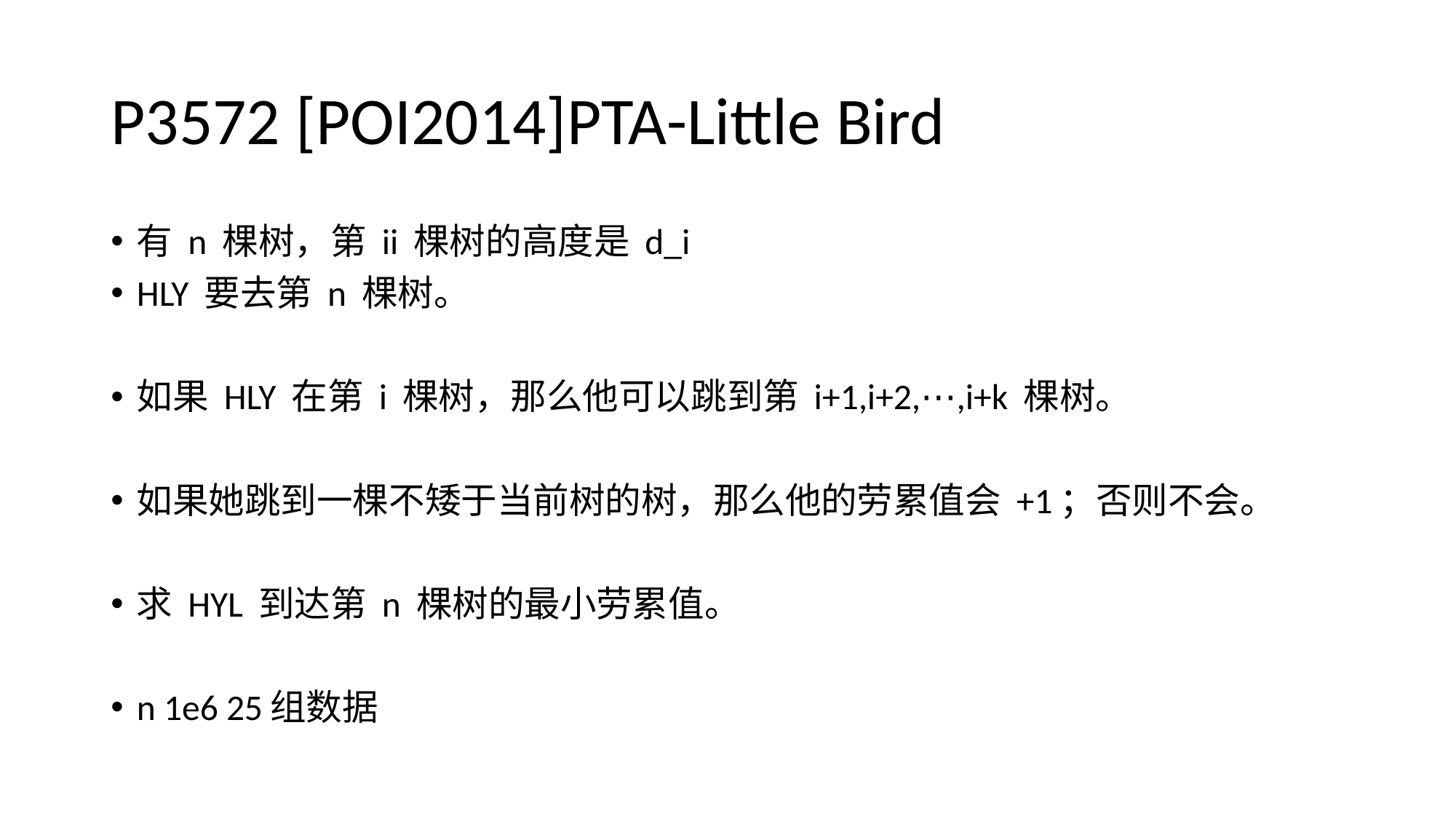

# P3572 [POI2014]PTA-Little Bird
有 n 棵树，第 ii 棵树的高度是 d_i
HLY 要去第 n 棵树。

如果 HLY 在第 i 棵树，那么他可以跳到第 i+1,i+2,⋯,i+k 棵树。

如果她跳到一棵不矮于当前树的树，那么他的劳累值会 +1；否则不会。

求 HYL 到达第 n 棵树的最小劳累值。

n 1e6 25组数据